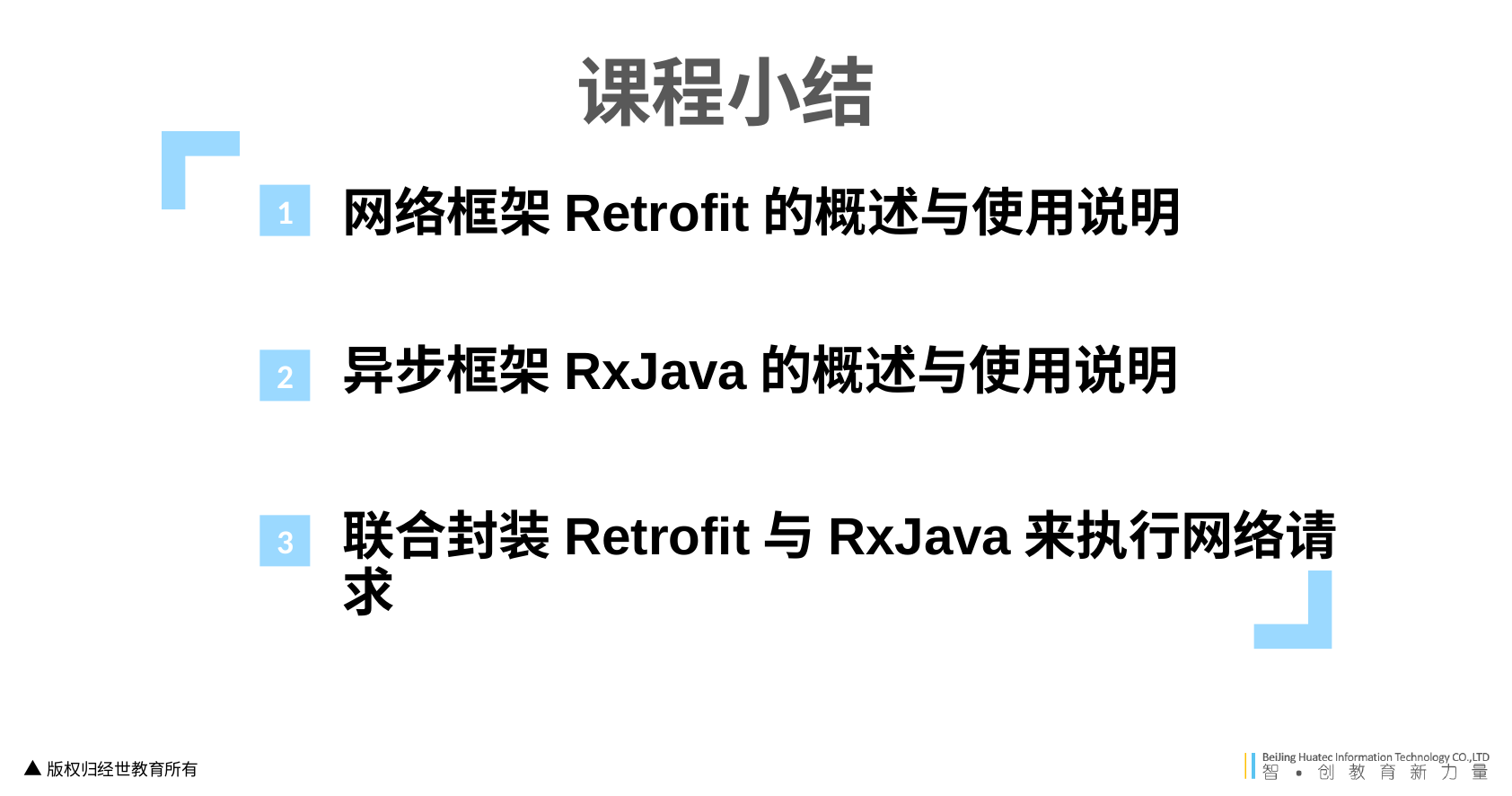

课程小结

网络框架Retrofit的概述与使用说明
1
异步框架RxJava的概述与使用说明
2
联合封装Retrofit与RxJava来执行网络请求
3